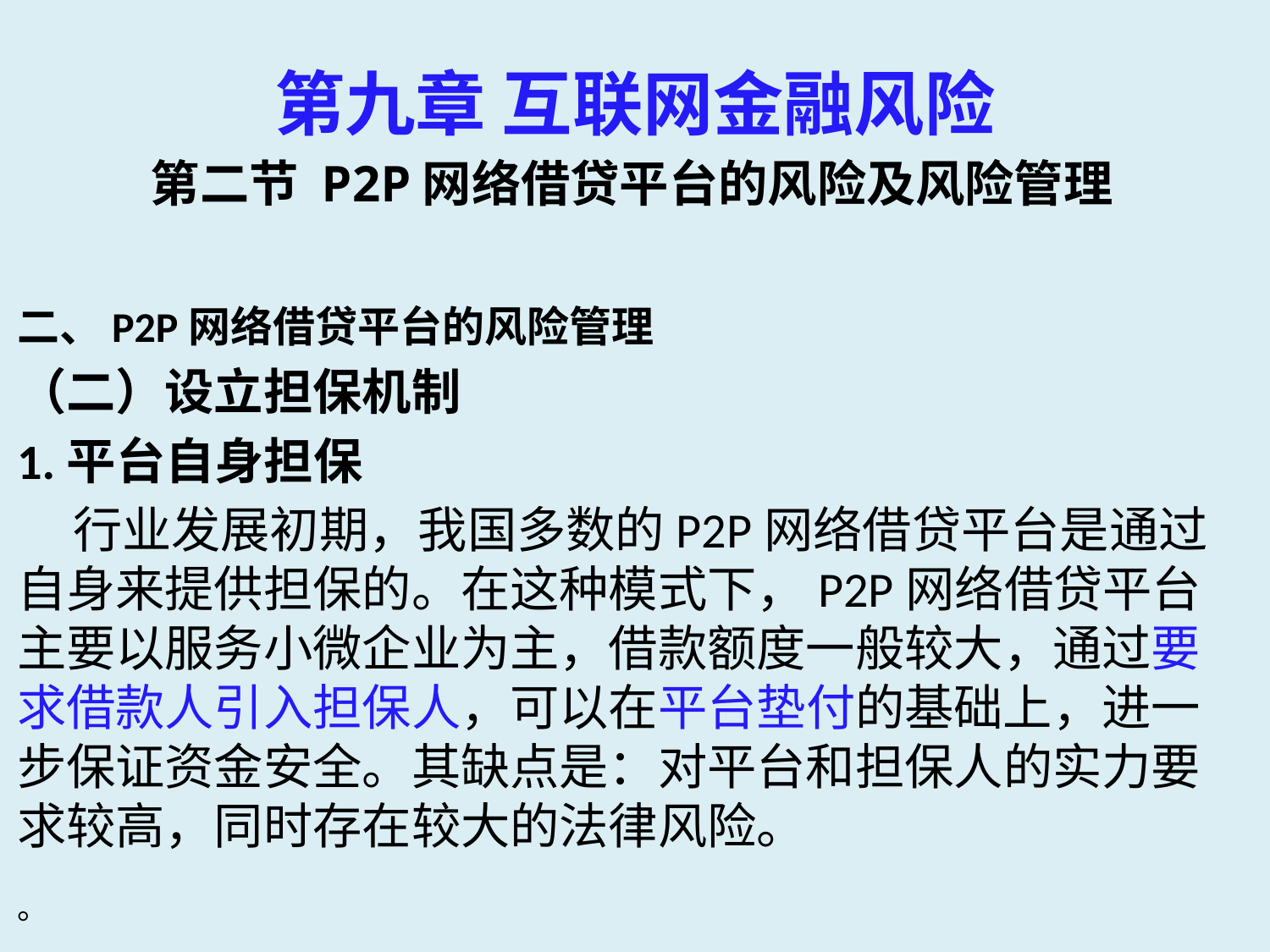

# 第九章 互联网金融风险
第二节 P2P网络借贷平台的风险及风险管理

二、P2P网络借贷平台的风险管理
（二）设立担保机制
1.平台自身担保
    行业发展初期，我国多数的P2P网络借贷平台是通过自身来提供担保的。在这种模式下，P2P网络借贷平台主要以服务小微企业为主，借款额度一般较大，通过要求借款人引入担保人，可以在平台垫付的基础上，进一步保证资金安全。其缺点是：对平台和担保人的实力要求较高，同时存在较大的法律风险。
。
24